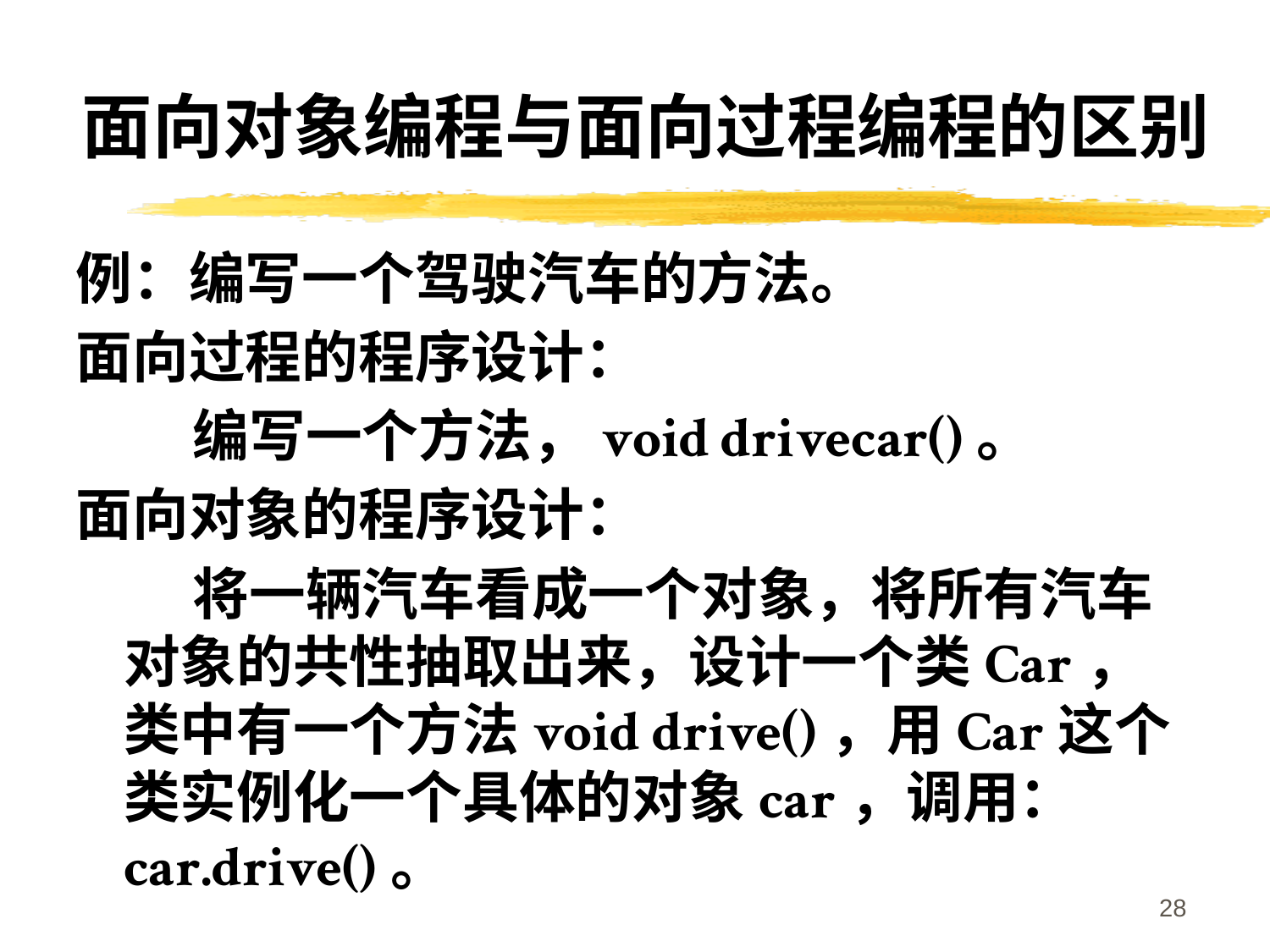

面向对象编程与面向过程编程的区别
例：编写一个驾驶汽车的方法。
面向过程的程序设计：
        编写一个方法，void drivecar()。
面向对象的程序设计：
        将一辆汽车看成一个对象，将所有汽车对象的共性抽取出来，设计一个类Car，类中有一个方法void drive()，用Car这个类实例化一个具体的对象car，调用：car.drive()。
28